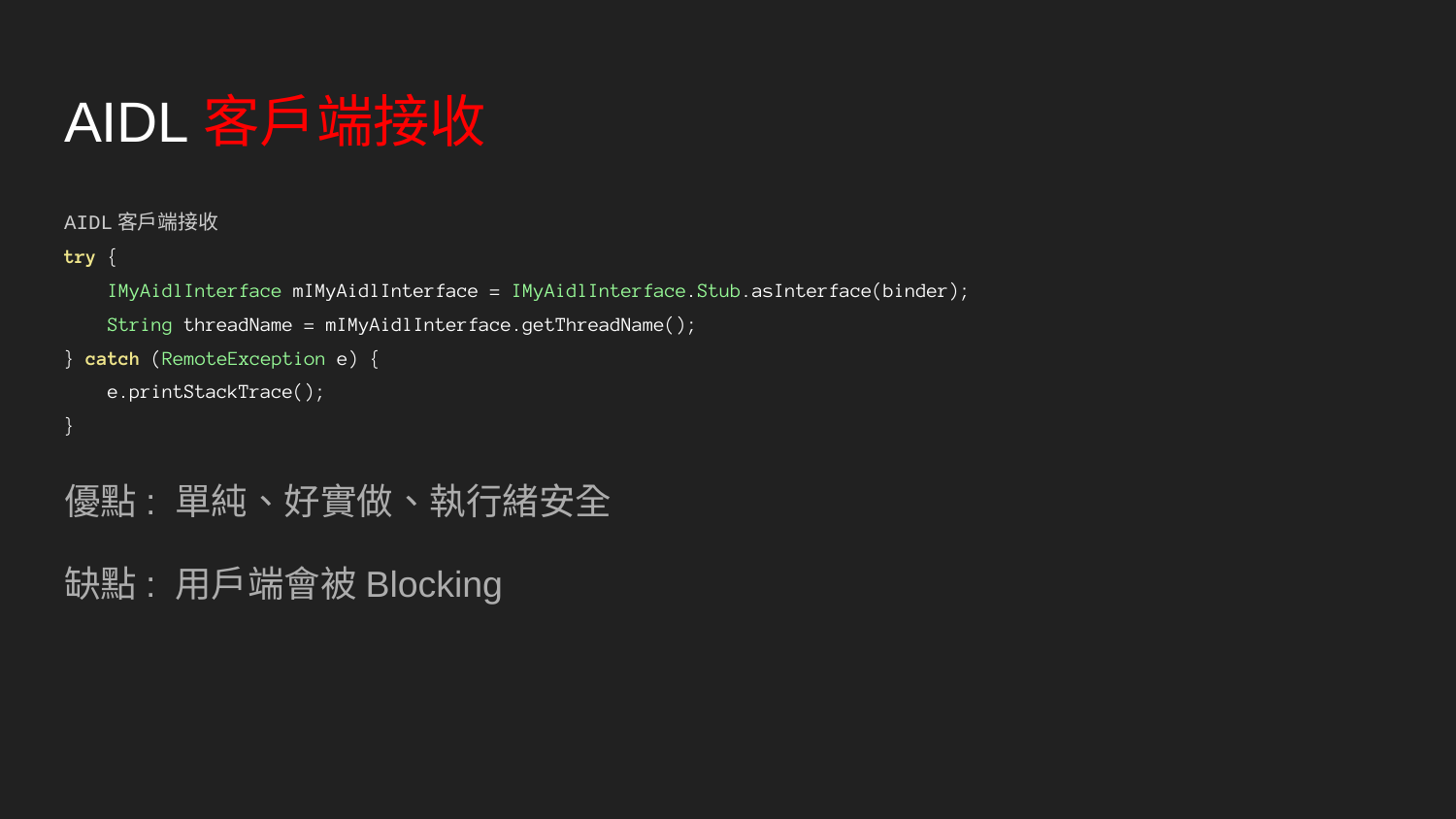

# AIDL客戶端接收
AIDL客戶端接收
try {
    IMyAidlInterface mIMyAidlInterface = IMyAidlInterface.Stub.asInterface(binder);
    String threadName = mIMyAidlInterface.getThreadName();
} catch (RemoteException e) {
    e.printStackTrace();
}

優點: 單純、好實做、執行緒安全
缺點: 用戶端會被Blocking